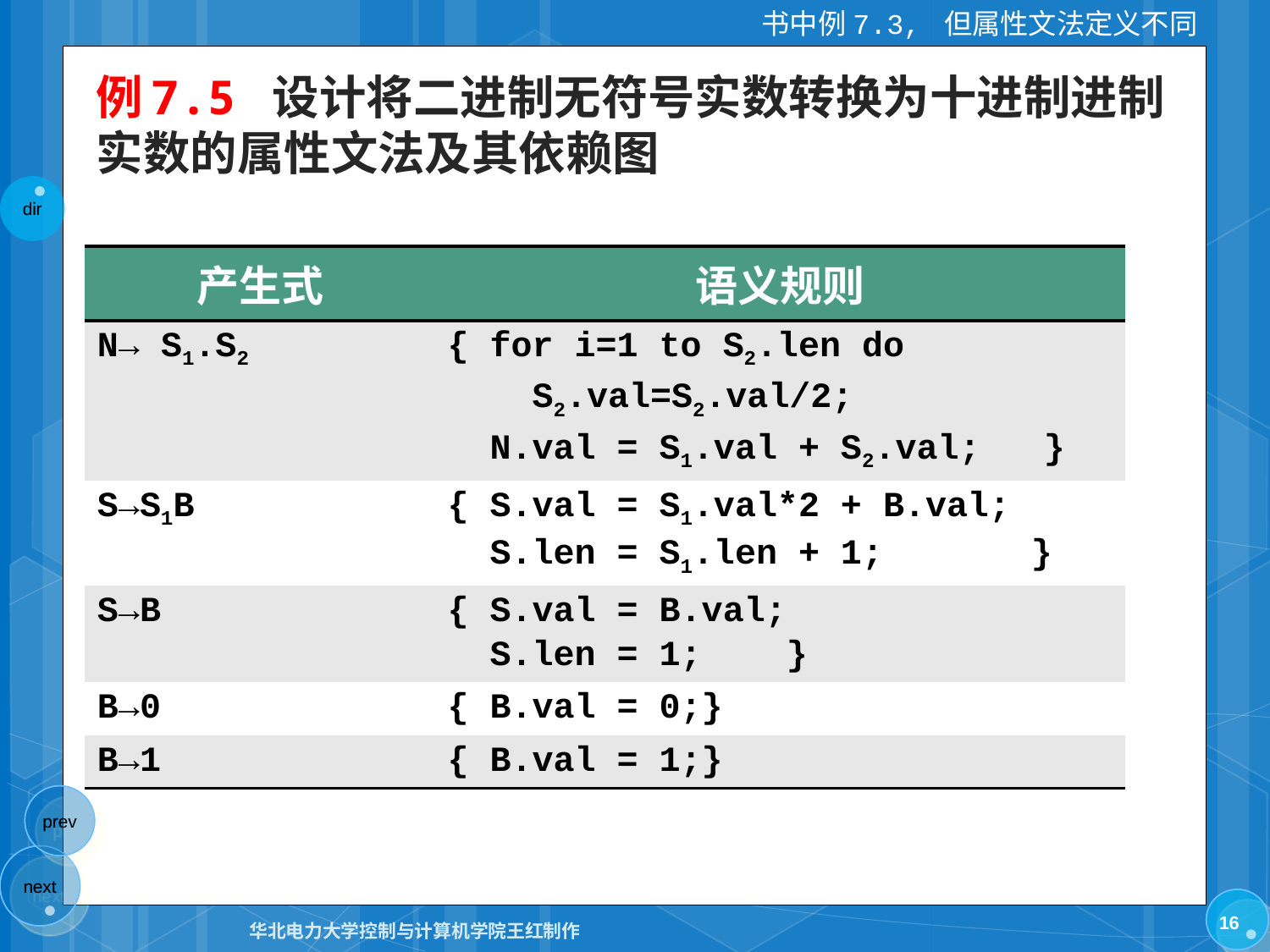

书中例7.3, 但属性文法定义不同
# 例7.5 设计将二进制无符号实数转换为十进制进制实数的属性文法及其依赖图
| 产生式 | 语义规则 |
| --- | --- |
| N→ S1.S2 | { for i=1 to S2.len do S2.val=S2.val/2; N.val = S1.val + S2.val; } |
| S→S1B | { S.val = S1.val\*2 + B.val; S.len = S1.len + 1; } |
| S→B | { S.val = B.val; S.len = 1; } |
| B→0 | { B.val = 0;} |
| B→1 | { B.val = 1;} |
16
华北电力大学控制与计算机学院王红制作